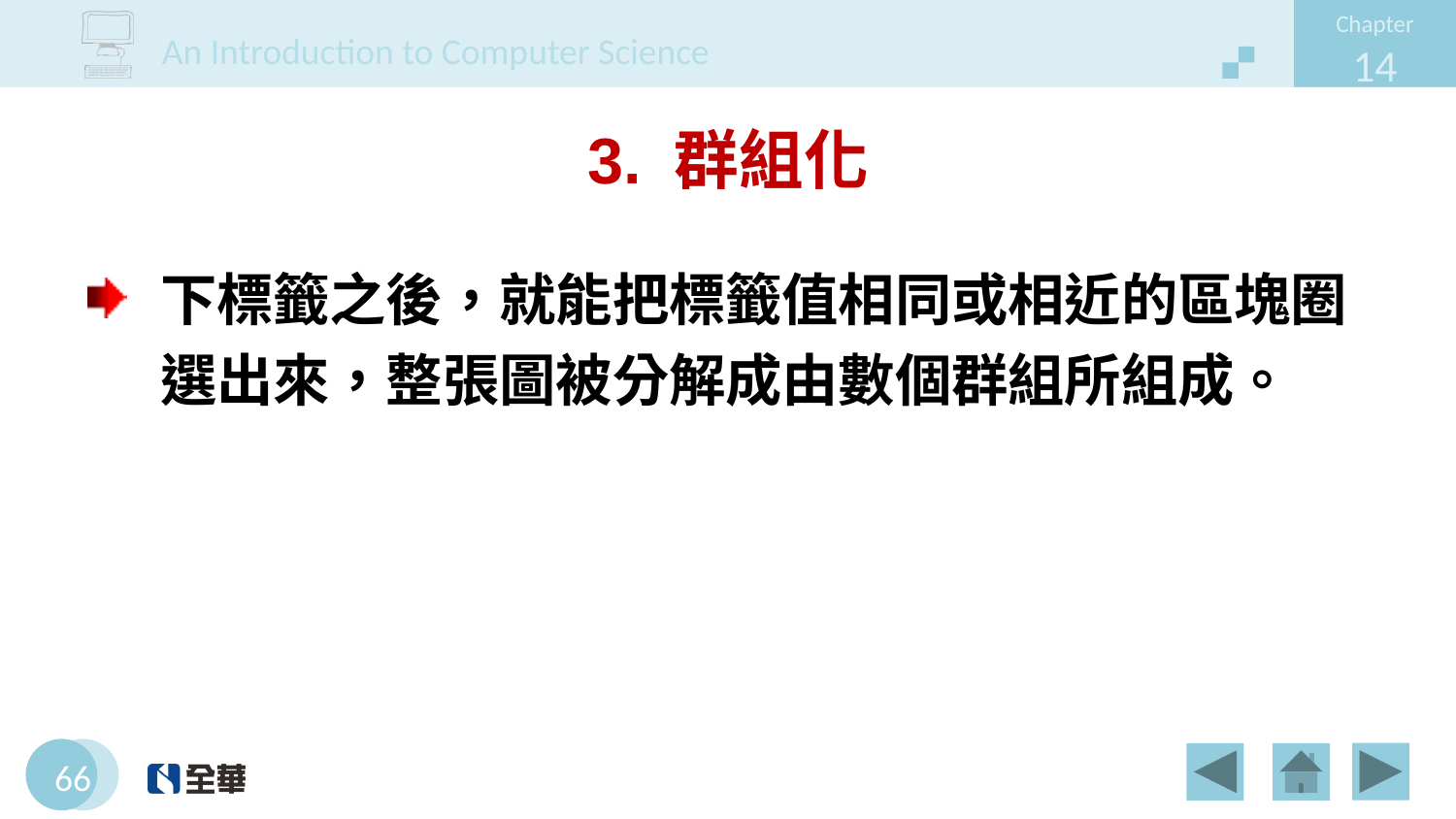

# 3. 群組化
下標籤之後，就能把標籤值相同或相近的區塊圈選出來，整張圖被分解成由數個群組所組成。